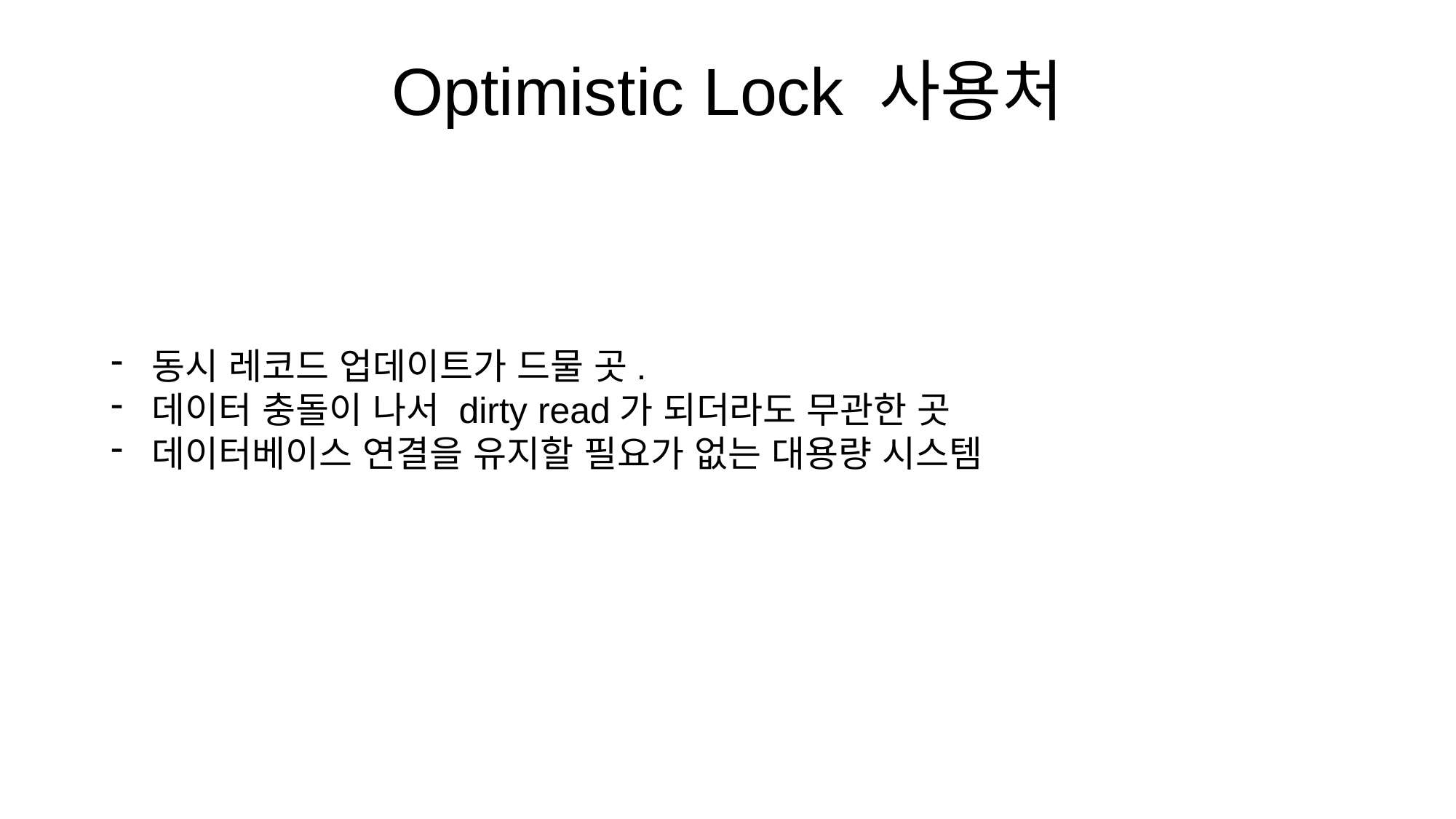

# Optimistic Lock 사용처
동시 레코드 업데이트가 드물 곳.
데이터 충돌이 나서 dirty read가 되더라도 무관한 곳
데이터베이스 연결을 유지할 필요가 없는 대용량 시스템